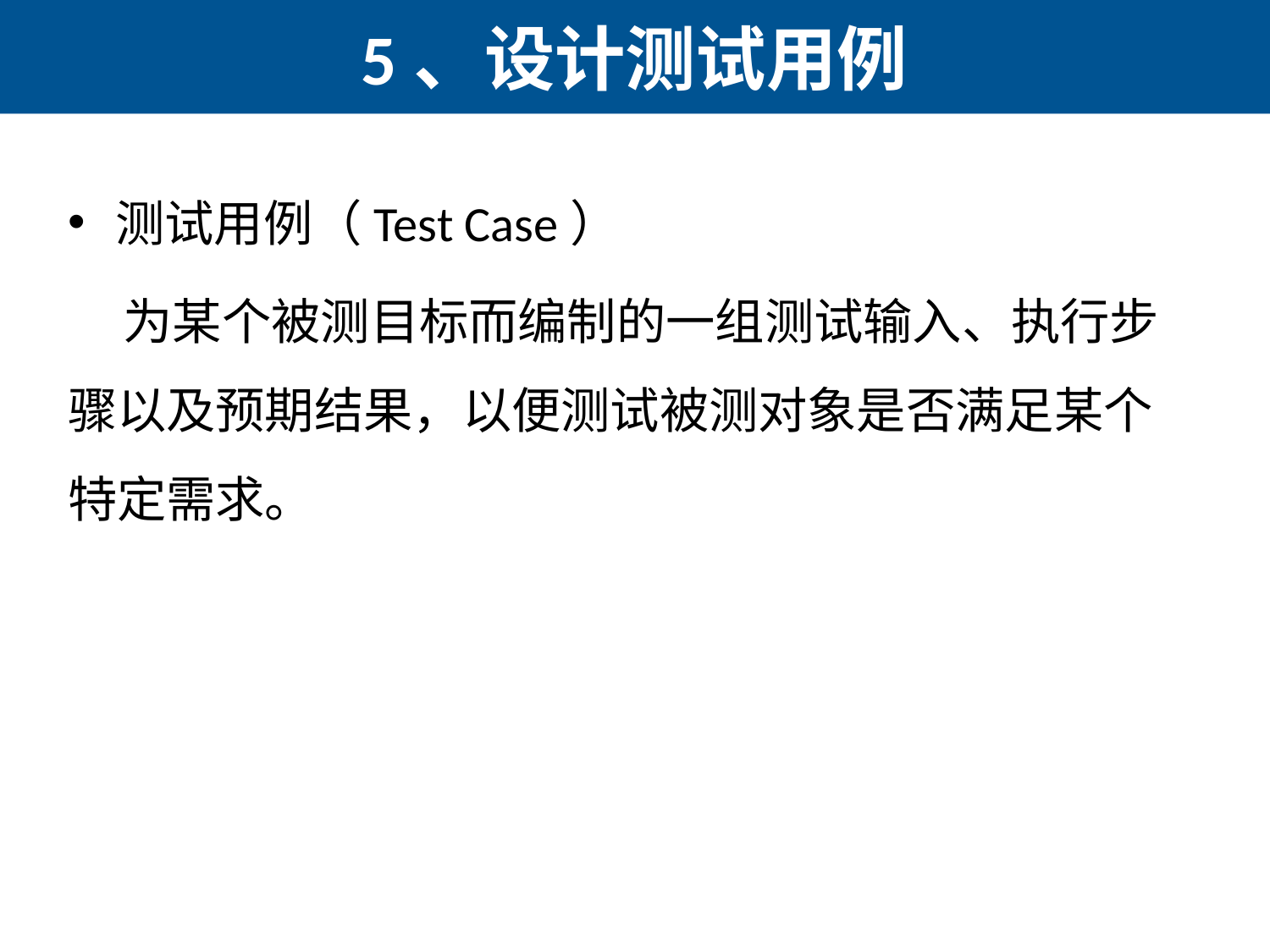

# 5、设计测试用例
测试用例（Test Case）
    为某个被测目标而编制的一组测试输入、执行步骤以及预期结果，以便测试被测对象是否满足某个特定需求。